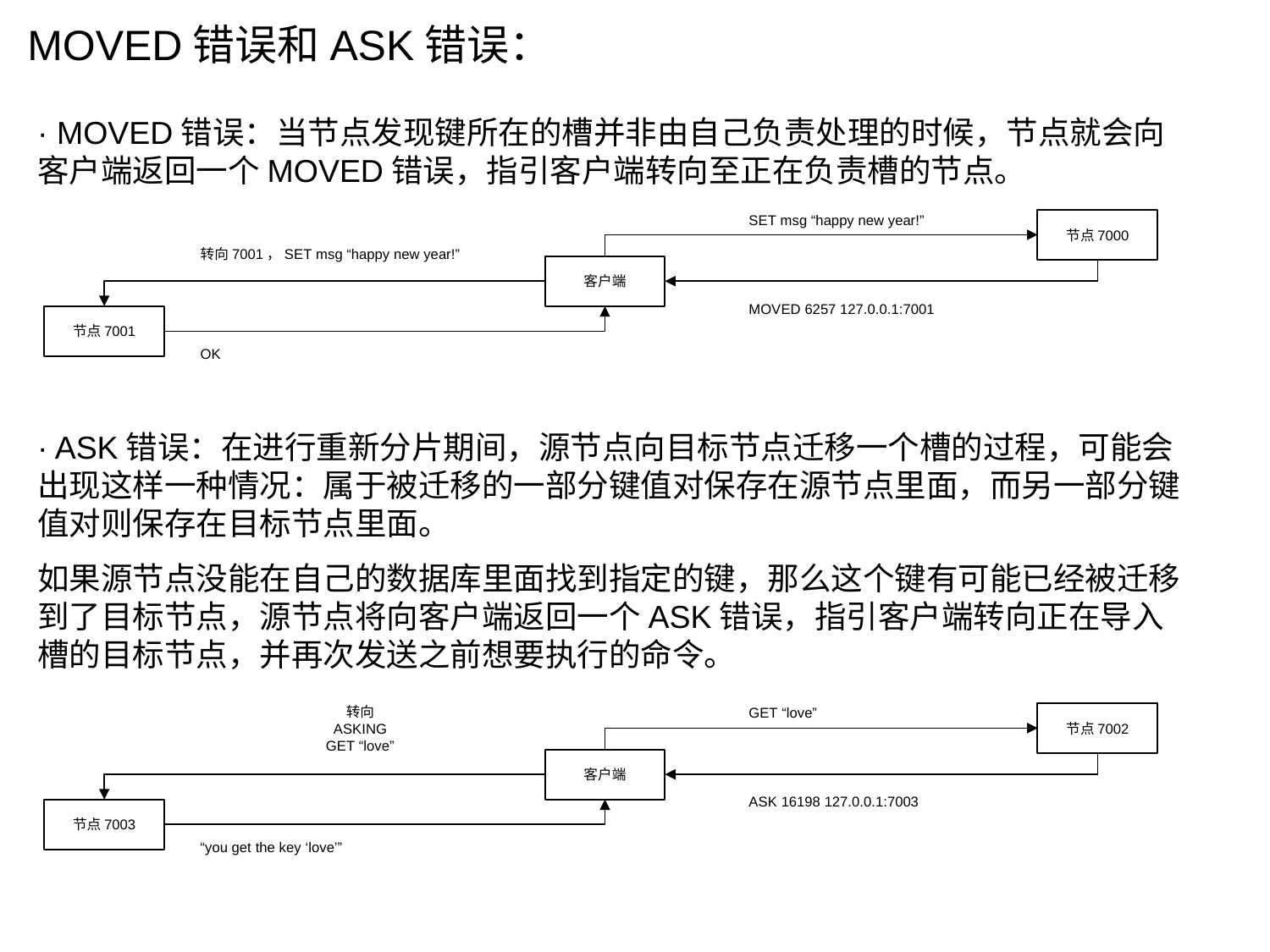

MOVED错误和ASK错误：
· MOVED错误：当节点发现键所在的槽并非由自己负责处理的时候，节点就会向客户端返回一个MOVED错误，指引客户端转向至正在负责槽的节点。
SET msg “happy new year!”
节点7000
转向7001，SET msg “happy new year!”
客户端
MOVED 6257 127.0.0.1:7001
节点7001
OK
· ASK错误：在进行重新分片期间，源节点向目标节点迁移一个槽的过程，可能会出现这样一种情况：属于被迁移的一部分键值对保存在源节点里面，而另一部分键值对则保存在目标节点里面。

如果源节点没能在自己的数据库里面找到指定的键，那么这个键有可能已经被迁移到了目标节点，源节点将向客户端返回一个ASK错误，指引客户端转向正在导入槽的目标节点，并再次发送之前想要执行的命令。
转向
ASKING
GET “love”
GET “love”
节点7002
客户端
ASK 16198 127.0.0.1:7003
节点7003
“you get the key ‘love’”